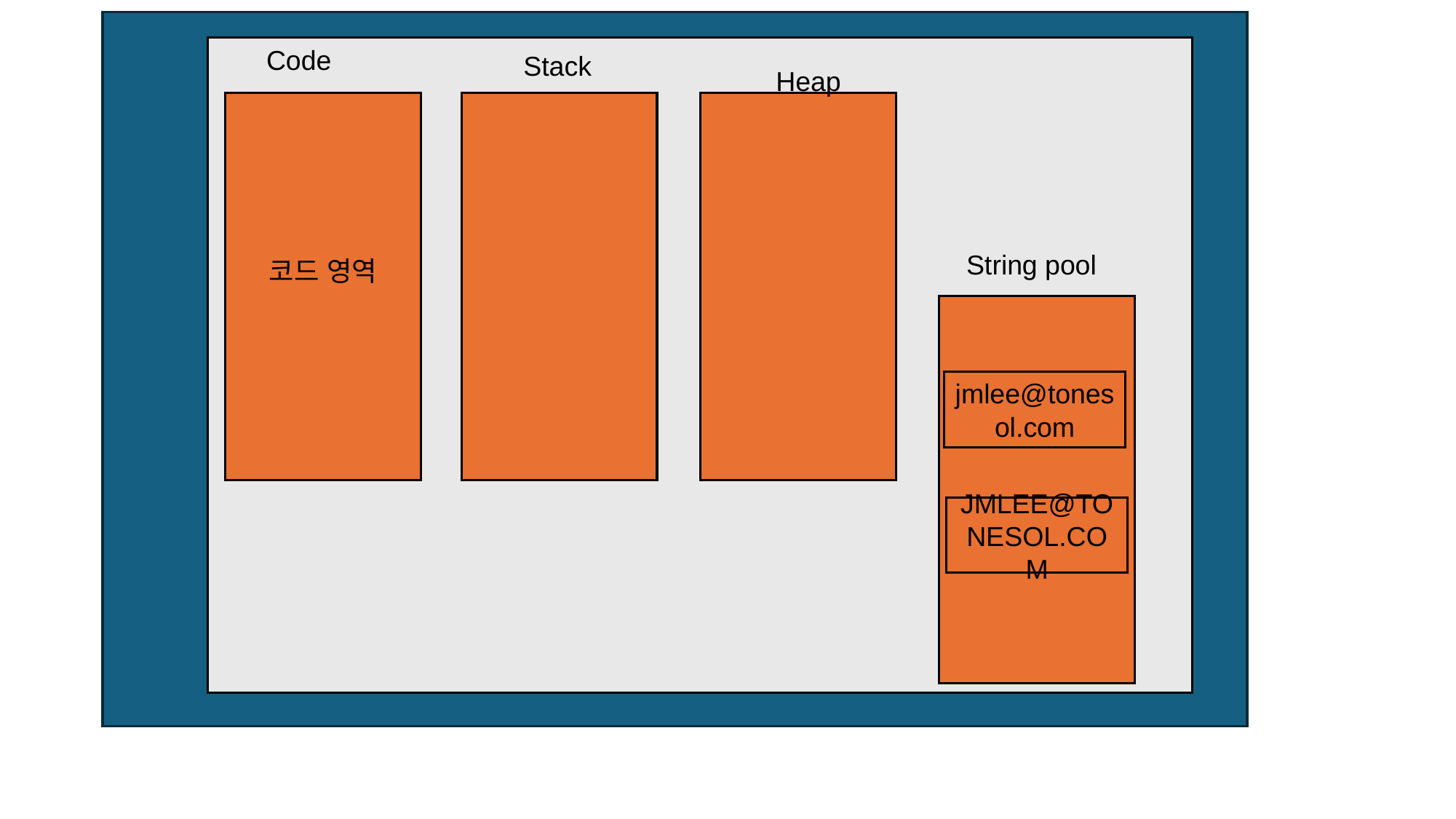

Code
Stack
Heap
코드 영역

String pool

jmlee@tonesol.com
JMLEE@TONESOL.COM